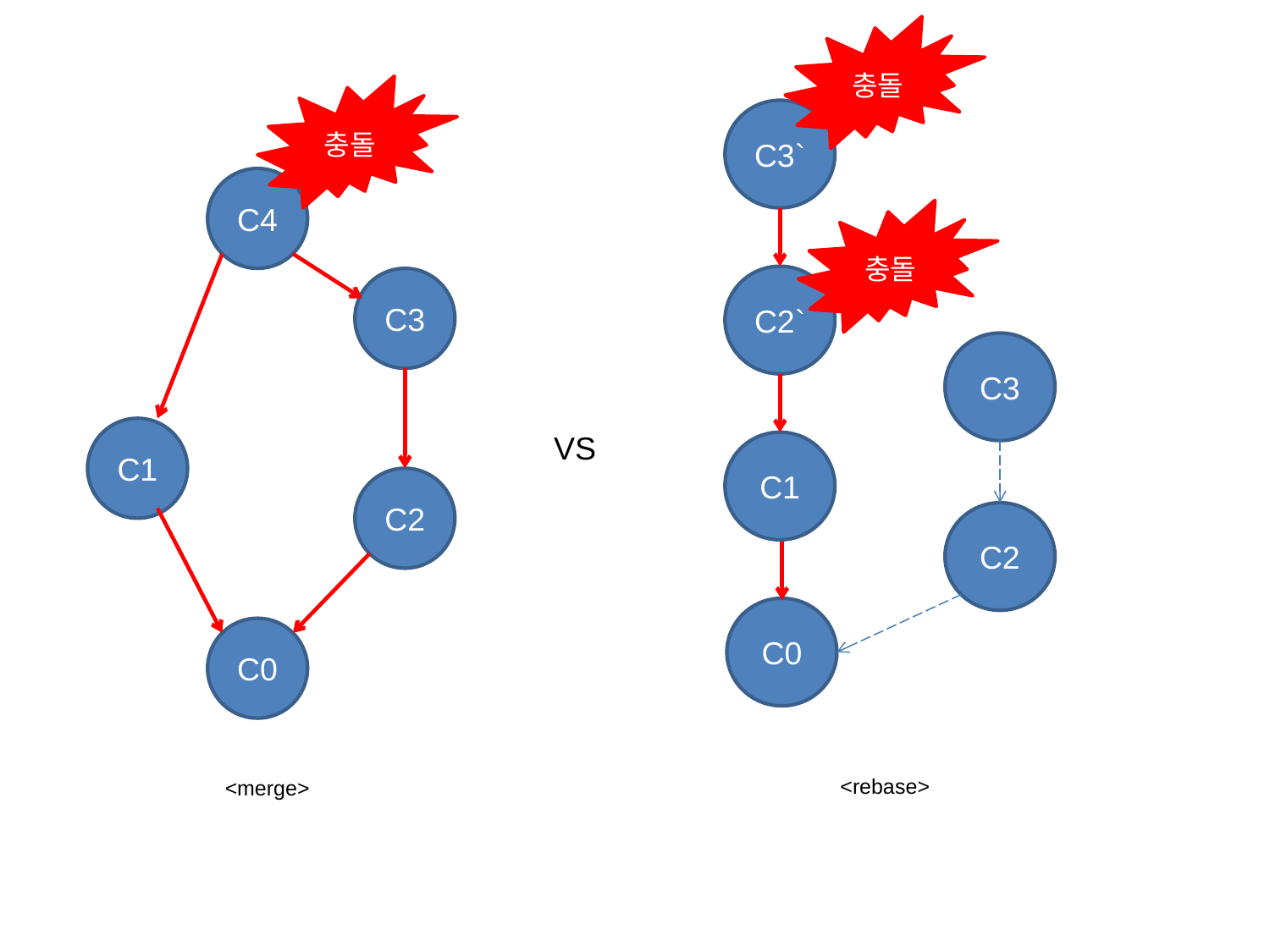

충돌
충돌
C3`
C4
충돌
C2`
C3
C3
C1
VS
C1
C2
C2
C0
C0
<rebase>
<merge>